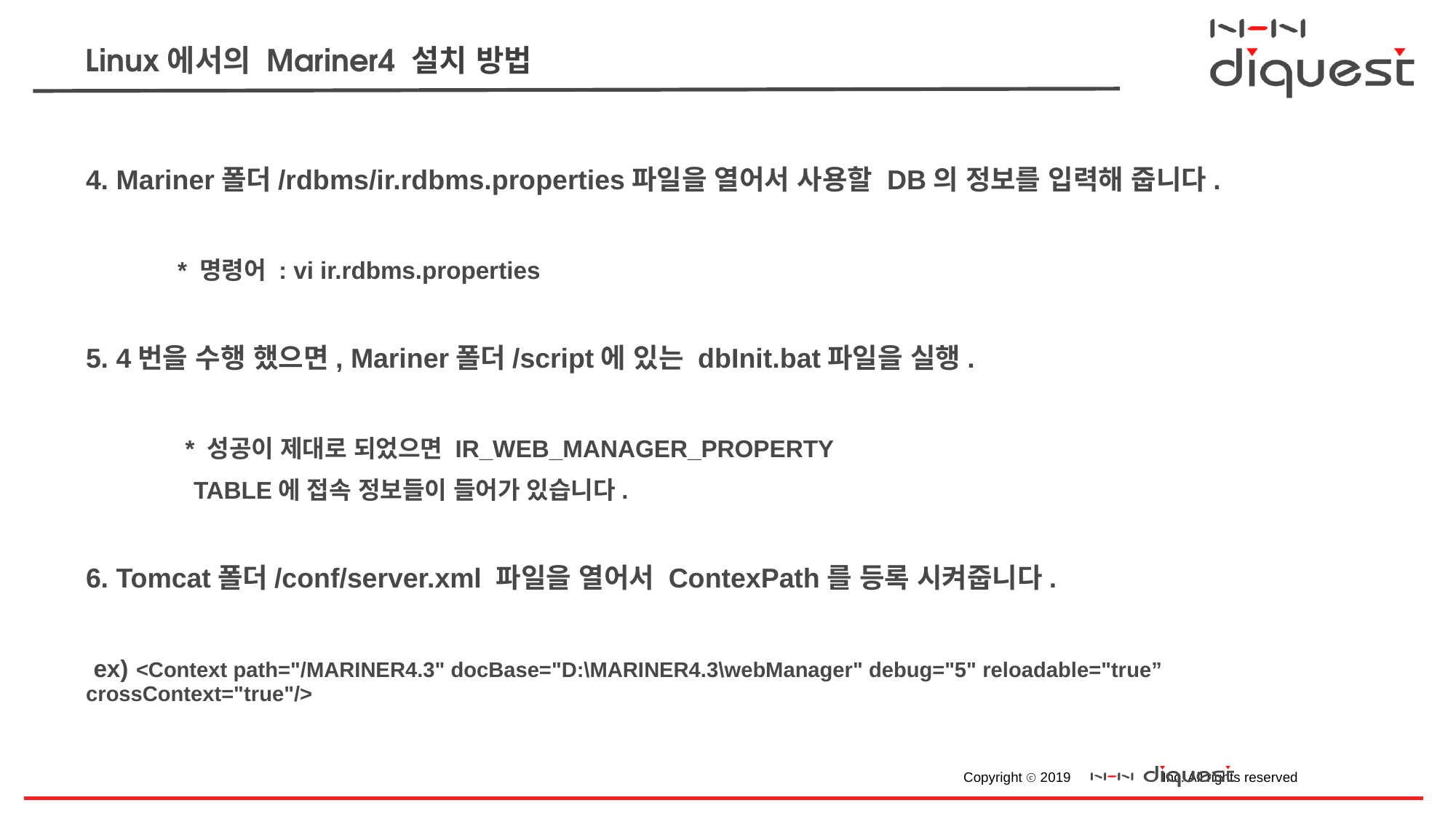

# Linux에서의 Mariner4 설치 방법
4. Mariner폴더/rdbms/ir.rdbms.properties파일을 열어서 사용할 DB의 정보를 입력해 줍니다.

            * 명령어 : vi ir.rdbms.properties

5. 4번을 수행 했으면, Mariner폴더/script에 있는 dbInit.bat파일을 실행.

             * 성공이 제대로 되었으면 IR_WEB_MANAGER_PROPERTY
                TABLE에 접속 정보들이 들어가 있습니다.

6. Tomcat폴더/conf/server.xml 파일을 열어서 ContexPath를 등록 시켜줍니다.

 ex) <Context path="/MARINER4.3" docBase="D:\MARINER4.3\webManager" debug="5" reloadable="true” crossContext="true"/>